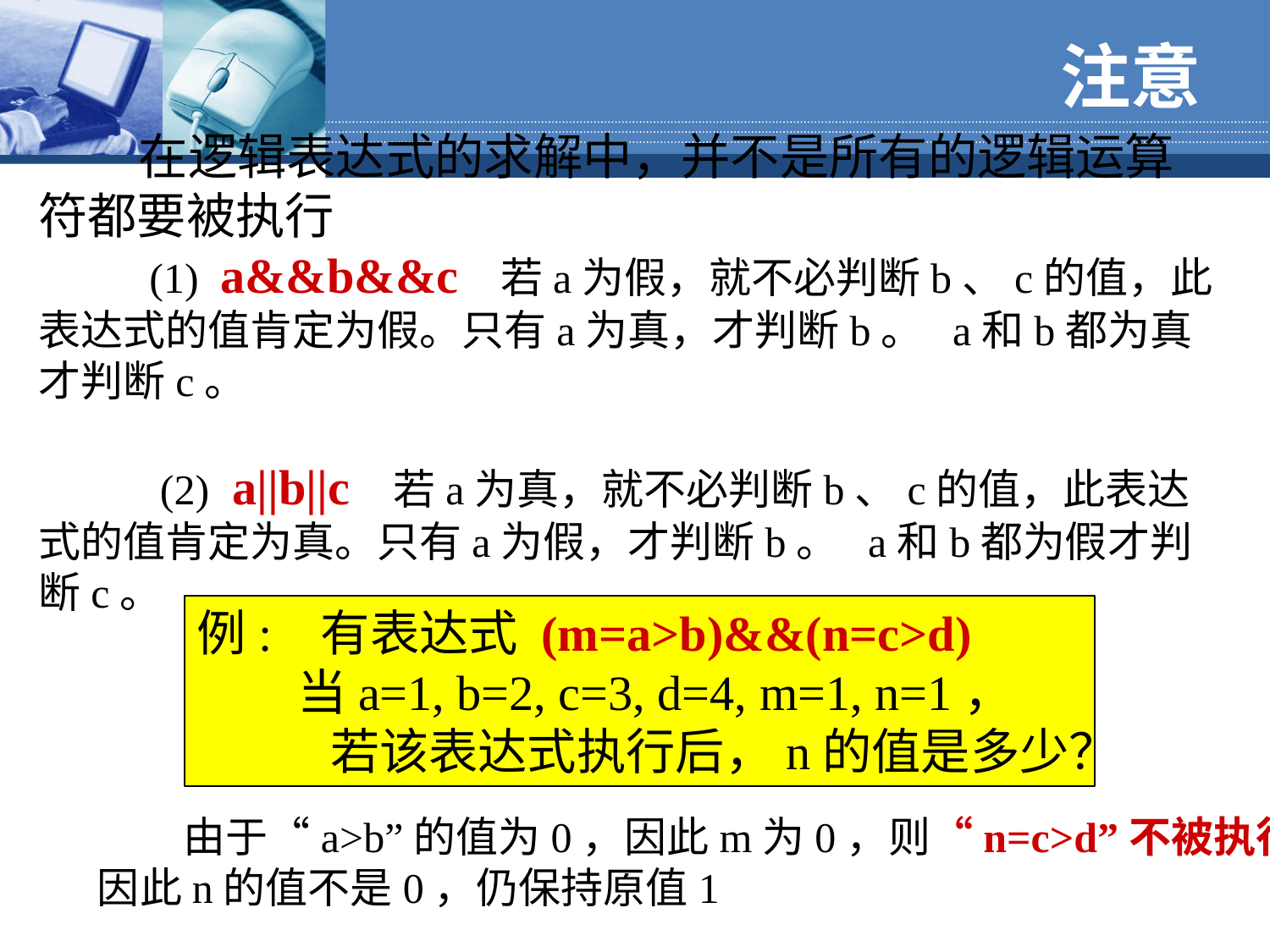

注意
在逻辑表达式的求解中，并不是所有的逻辑运算符都要被执行
 (1)  a&&b&&c   若a为假，就不必判断b、c的值，此表达式的值肯定为假。只有a为真，才判断b。  a和b都为真才判断c。

  (2)  a||b||c   若a为真，就不必判断b、c的值，此表达式的值肯定为真。只有a为假，才判断b。  a和b都为假才判断c。
例:   有表达式 (m=a>b)&&(n=c>d)
        当a=1, b=2, c=3, d=4, m=1, n=1，
           若该表达式执行后，n的值是多少？
        由于“a>b”的值为0，因此m为0，则“n=c>d”不被执行,
因此n的值不是0，仍保持原值1